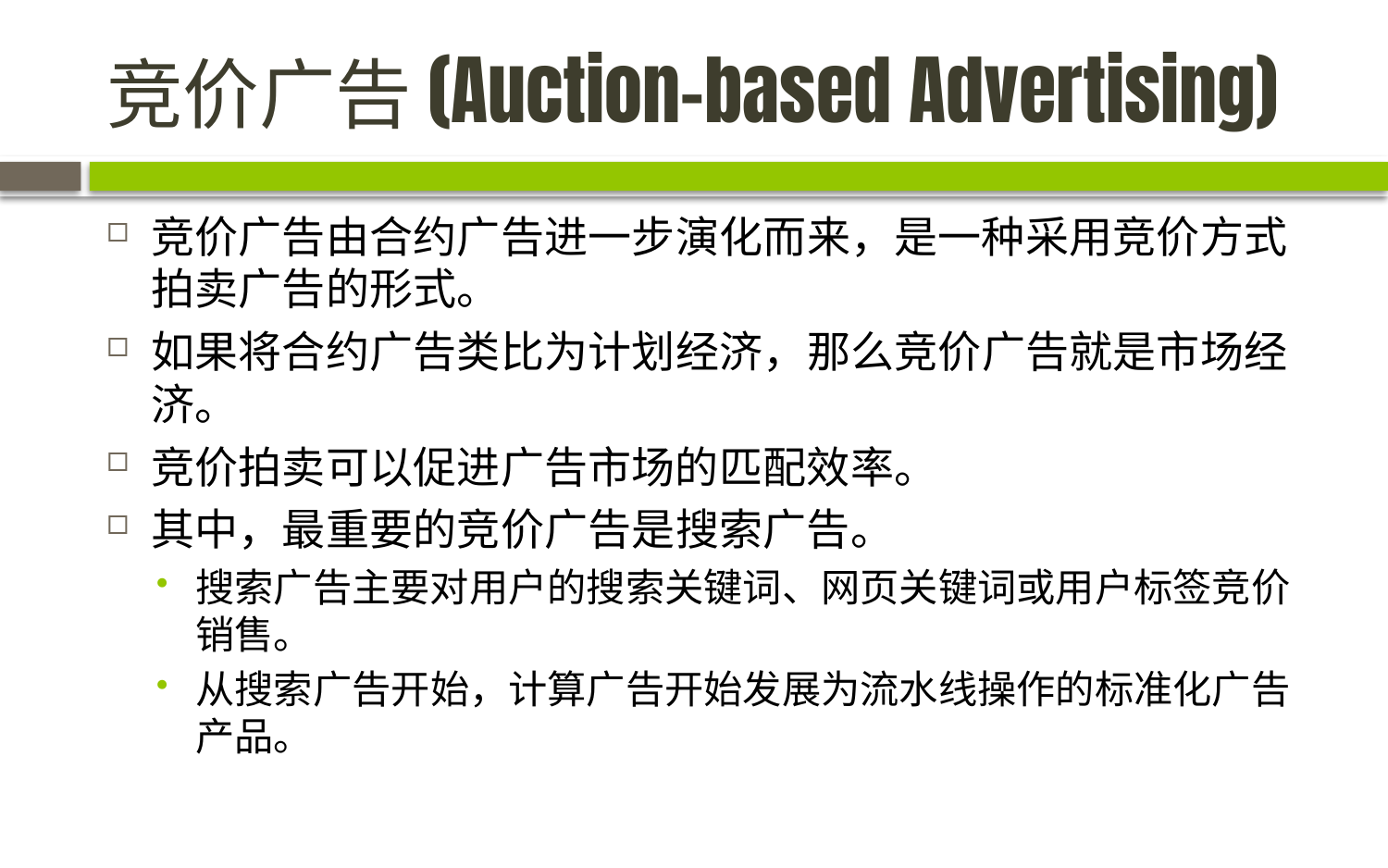

# 竞价广告(Auction-based Advertising)
竞价广告由合约广告进一步演化而来，是一种采用竞价方式拍卖广告的形式。
如果将合约广告类比为计划经济，那么竞价广告就是市场经济。
竞价拍卖可以促进广告市场的匹配效率。
其中，最重要的竞价广告是搜索广告。
搜索广告主要对用户的搜索关键词、网页关键词或用户标签竞价销售。
从搜索广告开始，计算广告开始发展为流水线操作的标准化广告产品。